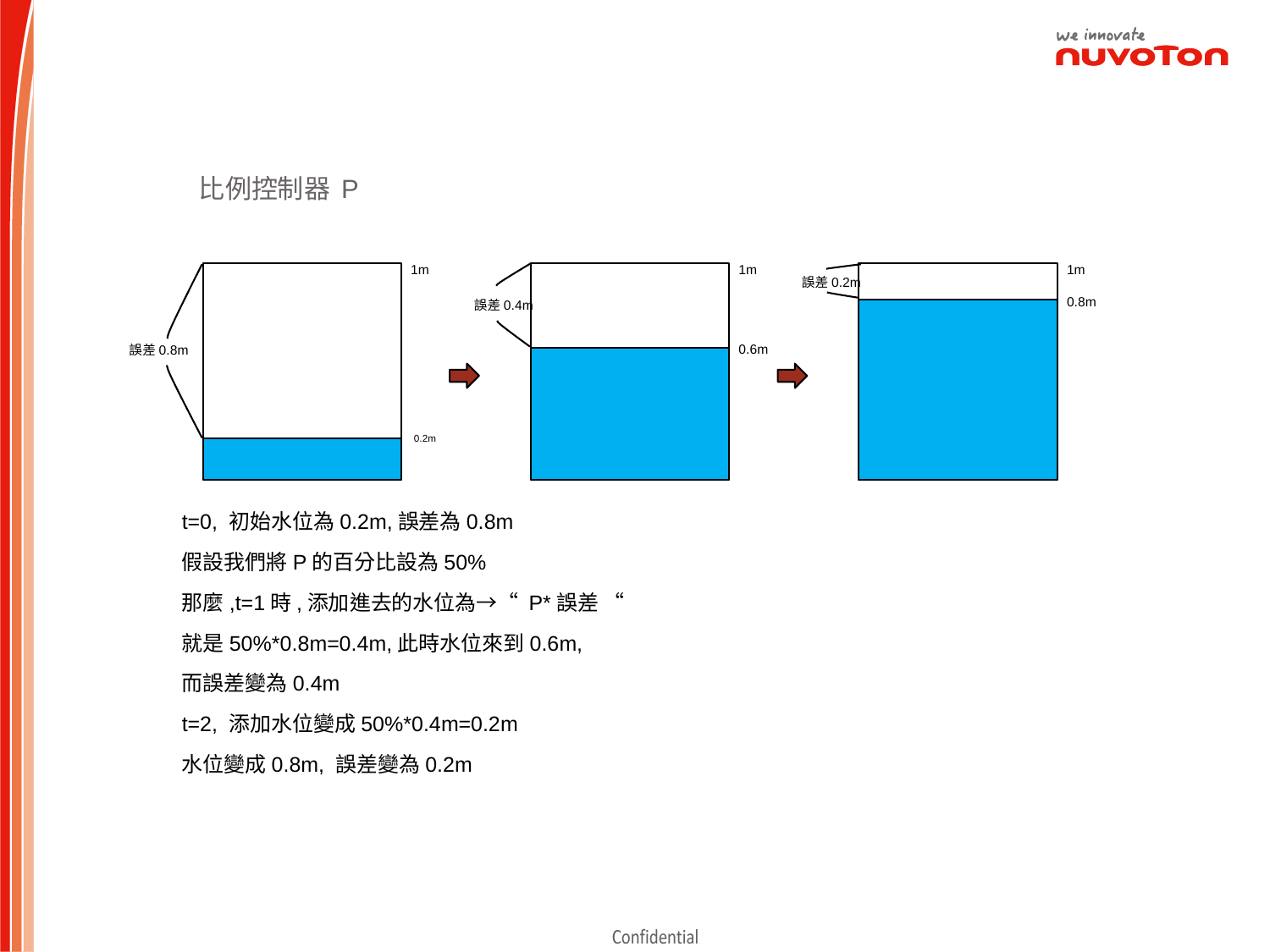

# 比例控制器 P
1m
1m
1m

誤差0.2m
0.8m

誤差0.4m

0.6m
誤差0.8m

0.2m

t=0, 初始水位為0.2m,誤差為0.8m
假設我們將P的百分比設為50%
那麼,t=1時,添加進去的水位為→“ P*誤差 “
就是50%*0.8m=0.4m,此時水位來到0.6m,
而誤差變為0.4m
t=2, 添加水位變成50%*0.4m=0.2m
水位變成0.8m, 誤差變為0.2m